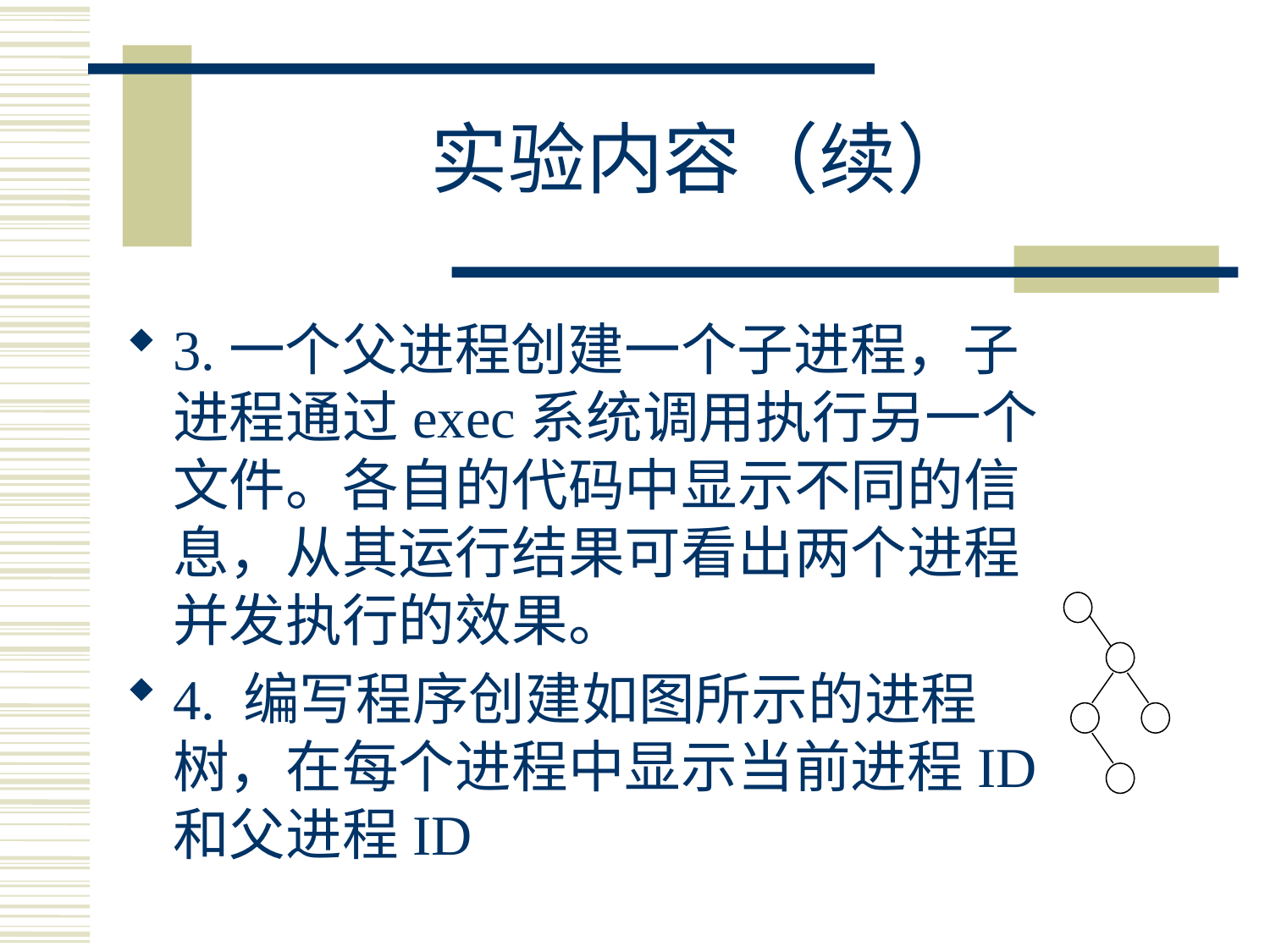

# 实验内容（续）
3.一个父进程创建一个子进程，子进程通过exec系统调用执行另一个文件。各自的代码中显示不同的信息，从其运行结果可看出两个进程并发执行的效果。
4. 编写程序创建如图所示的进程树，在每个进程中显示当前进程ID和父进程ID